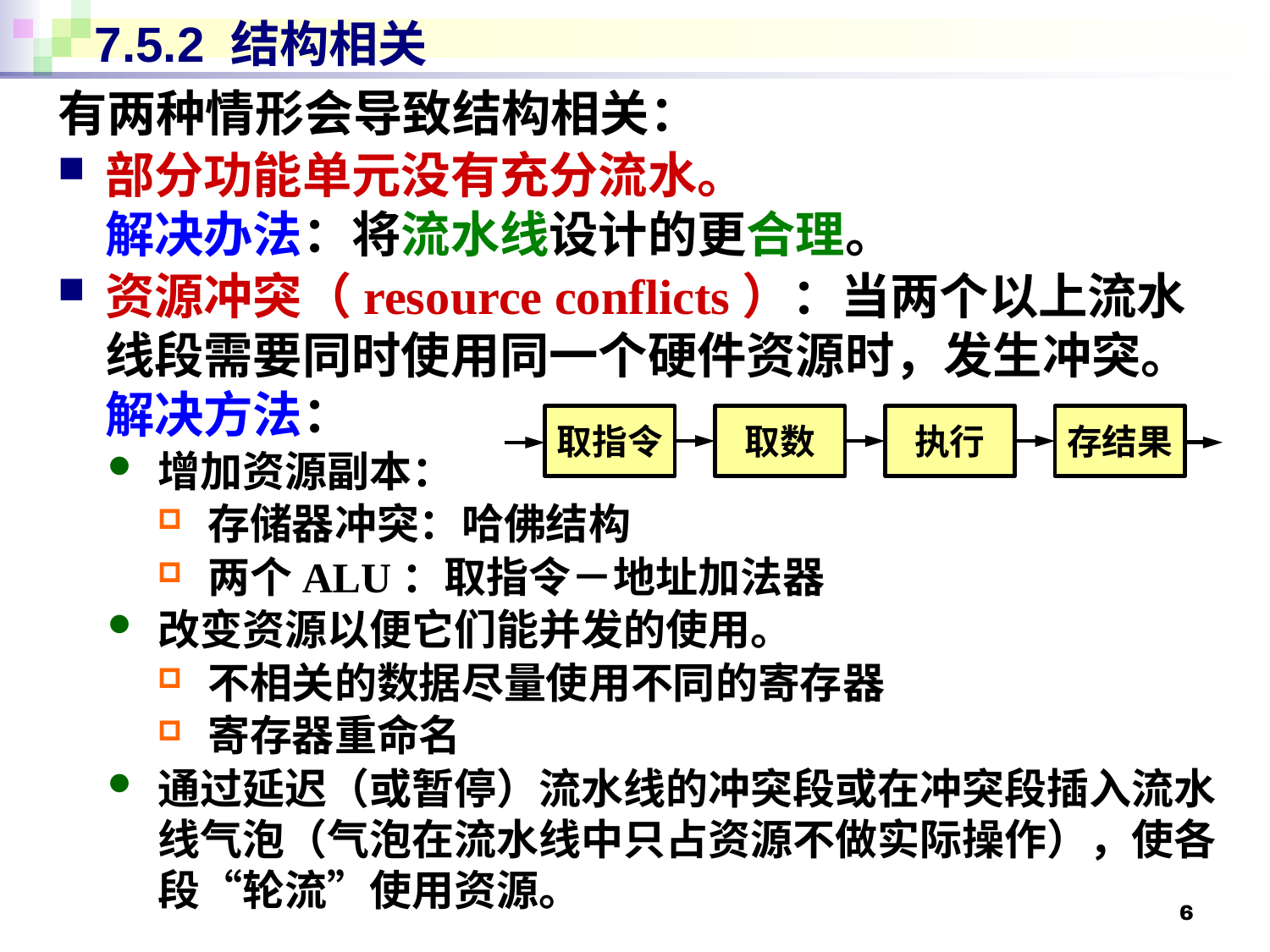

# 7.5.2 结构相关
有两种情形会导致结构相关：
部分功能单元没有充分流水。
解决办法：将流水线设计的更合理。
资源冲突（resource conflicts）：当两个以上流水线段需要同时使用同一个硬件资源时，发生冲突。
解决方法：
增加资源副本：
存储器冲突：哈佛结构
两个ALU：取指令－地址加法器
改变资源以便它们能并发的使用。
不相关的数据尽量使用不同的寄存器
寄存器重命名
通过延迟（或暂停）流水线的冲突段或在冲突段插入流水线气泡（气泡在流水线中只占资源不做实际操作），使各段“轮流”使用资源。
取指令
取数
执行
存结果
6